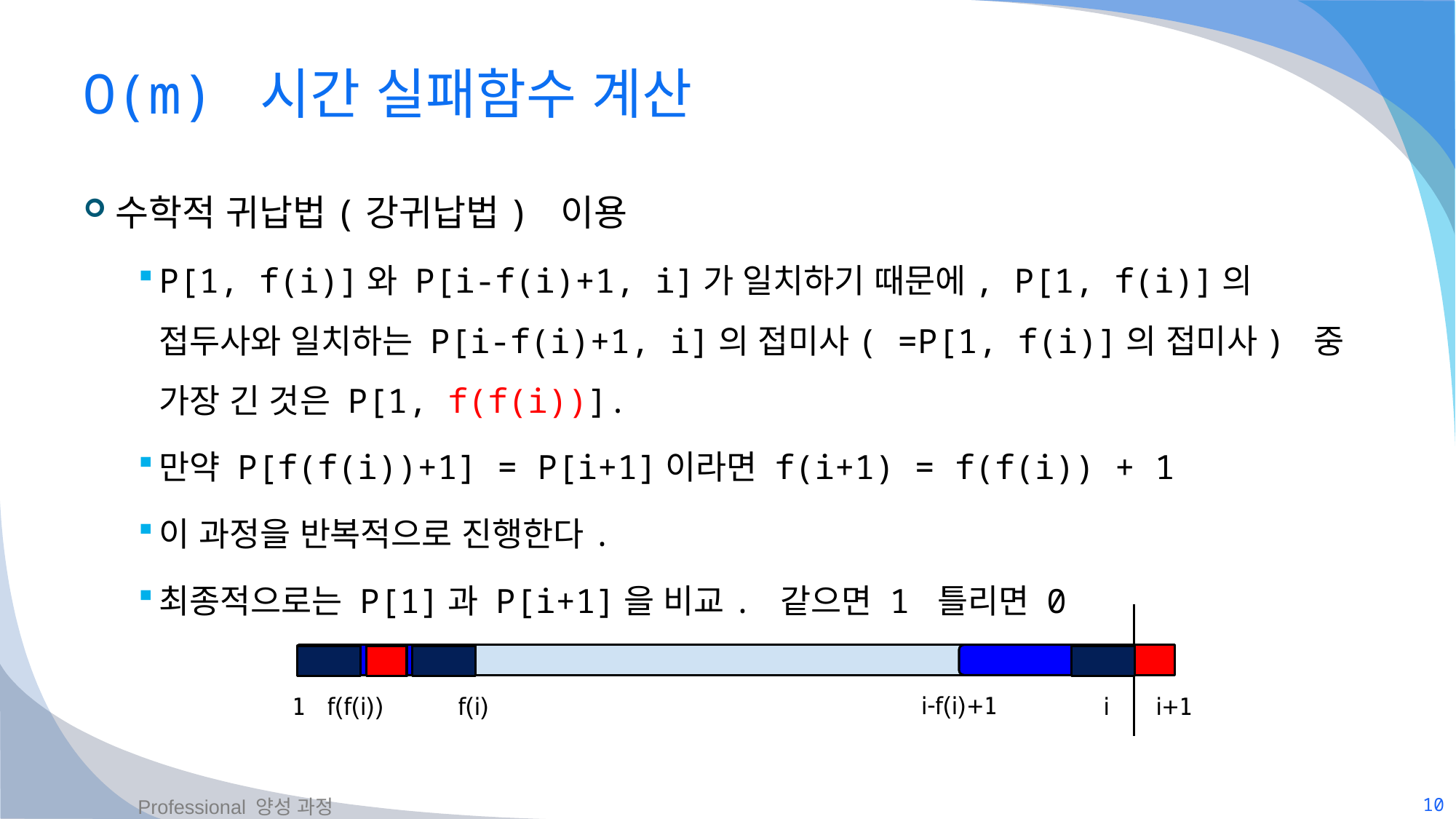

# O(m) 시간 실패함수 계산
수학적 귀납법(강귀납법) 이용
P[1, f(i)]와 P[i-f(i)+1, i]가 일치하기 때문에, P[1, f(i)]의 접두사와 일치하는 P[i-f(i)+1, i]의 접미사( =P[1, f(i)]의 접미사) 중 가장 긴 것은 P[1, f(f(i))].
만약 P[f(f(i))+1] = P[i+1]이라면 f(i+1) = f(f(i)) + 1
이 과정을 반복적으로 진행한다.
최종적으로는 P[1]과 P[i+1]을 비교. 같으면 1 틀리면 0

i-f(i)+1
1
f(i)
i+1
f(f(i))
i

10
Professional 양성 과정